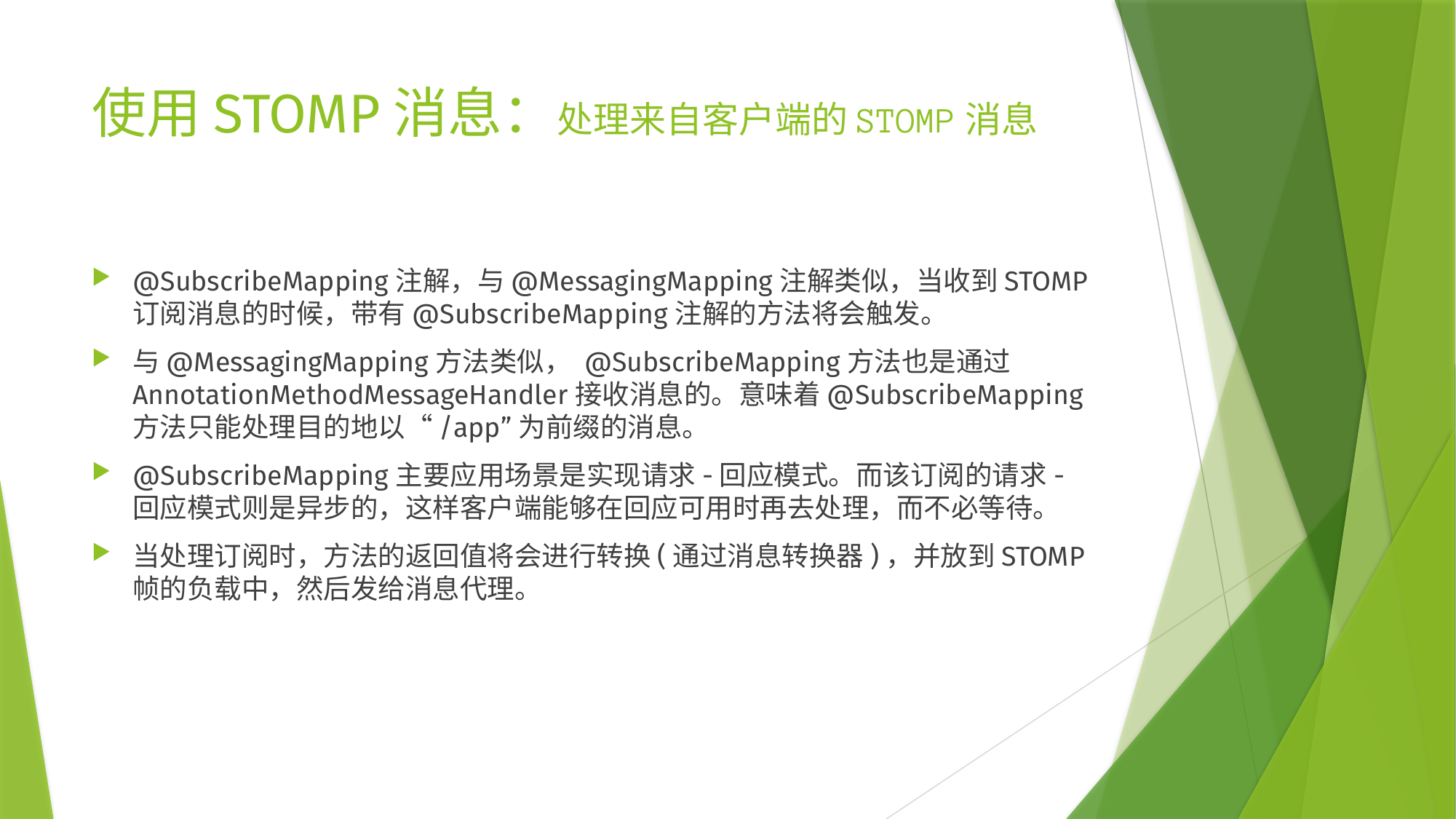

# 使用STOMP消息：处理来自客户端的STOMP消息
@SubscribeMapping注解，与@MessagingMapping注解类似，当收到STOMP订阅消息的时候，带有@SubscribeMapping注解的方法将会触发。
与@MessagingMapping方法类似， @SubscribeMapping方法也是通过AnnotationMethodMessageHandler接收消息的。意味着@SubscribeMapping方法只能处理目的地以“/app”为前缀的消息。
@SubscribeMapping主要应用场景是实现请求-回应模式。而该订阅的请求-回应模式则是异步的，这样客户端能够在回应可用时再去处理，而不必等待。
当处理订阅时，方法的返回值将会进行转换(通过消息转换器)，并放到STOMP帧的负载中，然后发给消息代理。